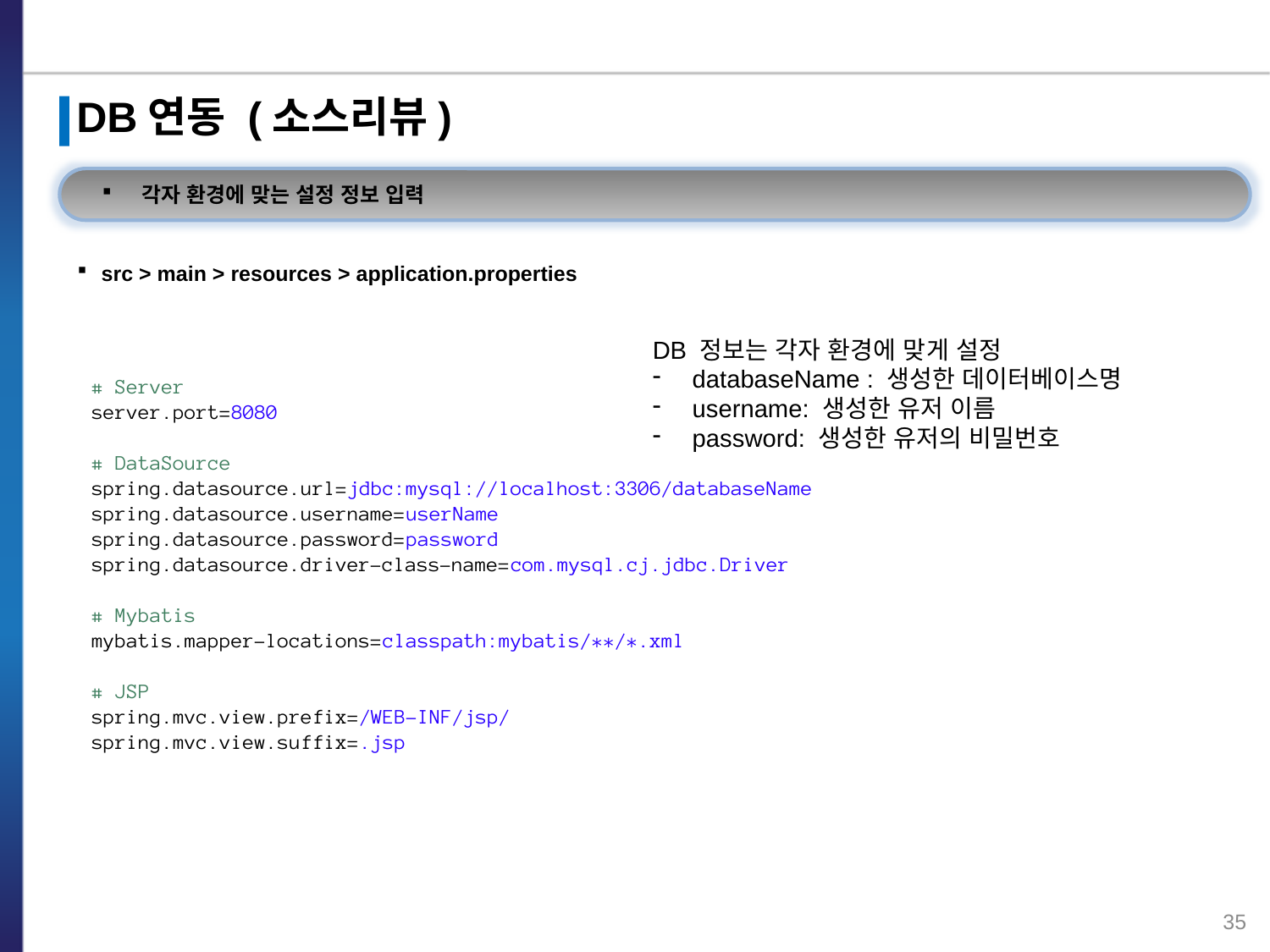

DB연동 (소스리뷰)

각자 환경에 맞는 설정 정보 입력
src > main > resources > application.properties
DB 정보는 각자 환경에 맞게 설정
databaseName : 생성한 데이터베이스명
username: 생성한 유저 이름
password: 생성한 유저의 비밀번호
# Server
server.port=8080

# DataSource
spring.datasource.url=jdbc:mysql://localhost:3306/databaseName
spring.datasource.username=userName
spring.datasource.password=password
spring.datasource.driver-class-name=com.mysql.cj.jdbc.Driver

# Mybatis
mybatis.mapper-locations=classpath:mybatis/**/*.xml

# JSP
spring.mvc.view.prefix=/WEB-INF/jsp/
spring.mvc.view.suffix=.jsp
35